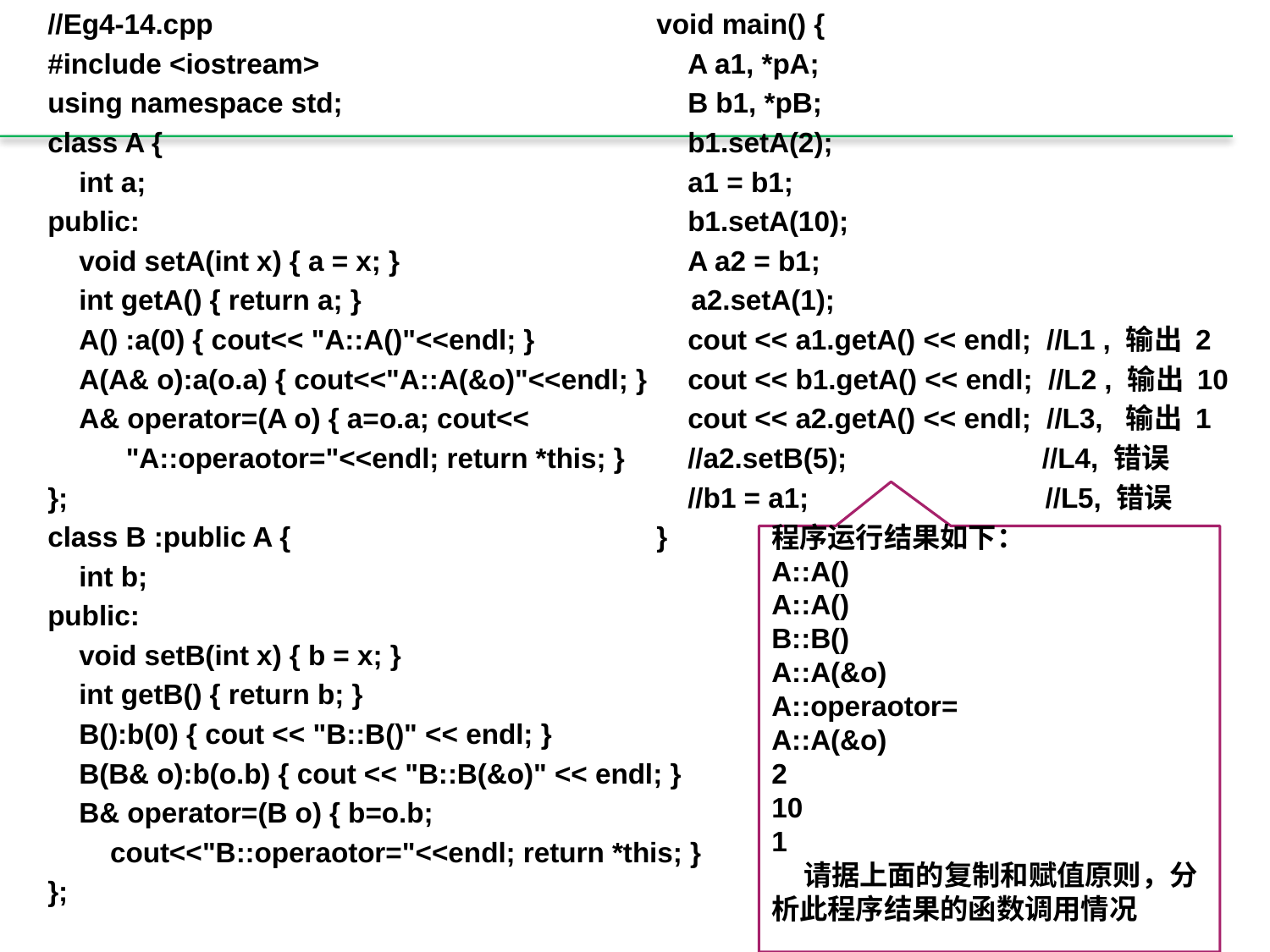

//Eg4-14.cpp
#include <iostream>
using namespace std;
class A {
    int a;
public:
    void setA(int x) { a = x; }
    int getA() { return a; }
    A() :a(0) { cout<< "A::A()"<<endl; }
    A(A& o):a(o.a) { cout<<"A::A(&o)"<<endl; }
    A& operator=(A o) { a=o.a; cout<<
          "A::operaotor="<<endl; return *this; }
};
class B :public A {
    int b;
public:
    void setB(int x) { b = x; }
    int getB() { return b; }
    B():b(0) { cout << "B::B()" << endl; }
    B(B& o):b(o.b) { cout << "B::B(&o)" << endl; }
    B& operator=(B o) { b=o.b;
        cout<<"B::operaotor="<<endl; return *this; }
};
void main() {
    A a1, *pA;
    B b1, *pB;
    b1.setA(2);
    a1 = b1;
    b1.setA(10);
    A a2 = b1;
　a2.setA(1);
    cout << a1.getA() << endl;  //L1 , 输出 2
    cout << b1.getA() << endl;  //L2 , 输出 10
    cout << a2.getA() << endl;  //L3,  输出 1
    //a2.setB(5);                         //L4, 错误
    //b1 = a1;                     	 //L5, 错误
}

程序运行结果如下：
A::A()
A::A()
B::B()
A::A(&o)
A::operaotor=
A::A(&o)
2
10
1
    请据上面的复制和赋值原则，分析此程序结果的函数调用情况